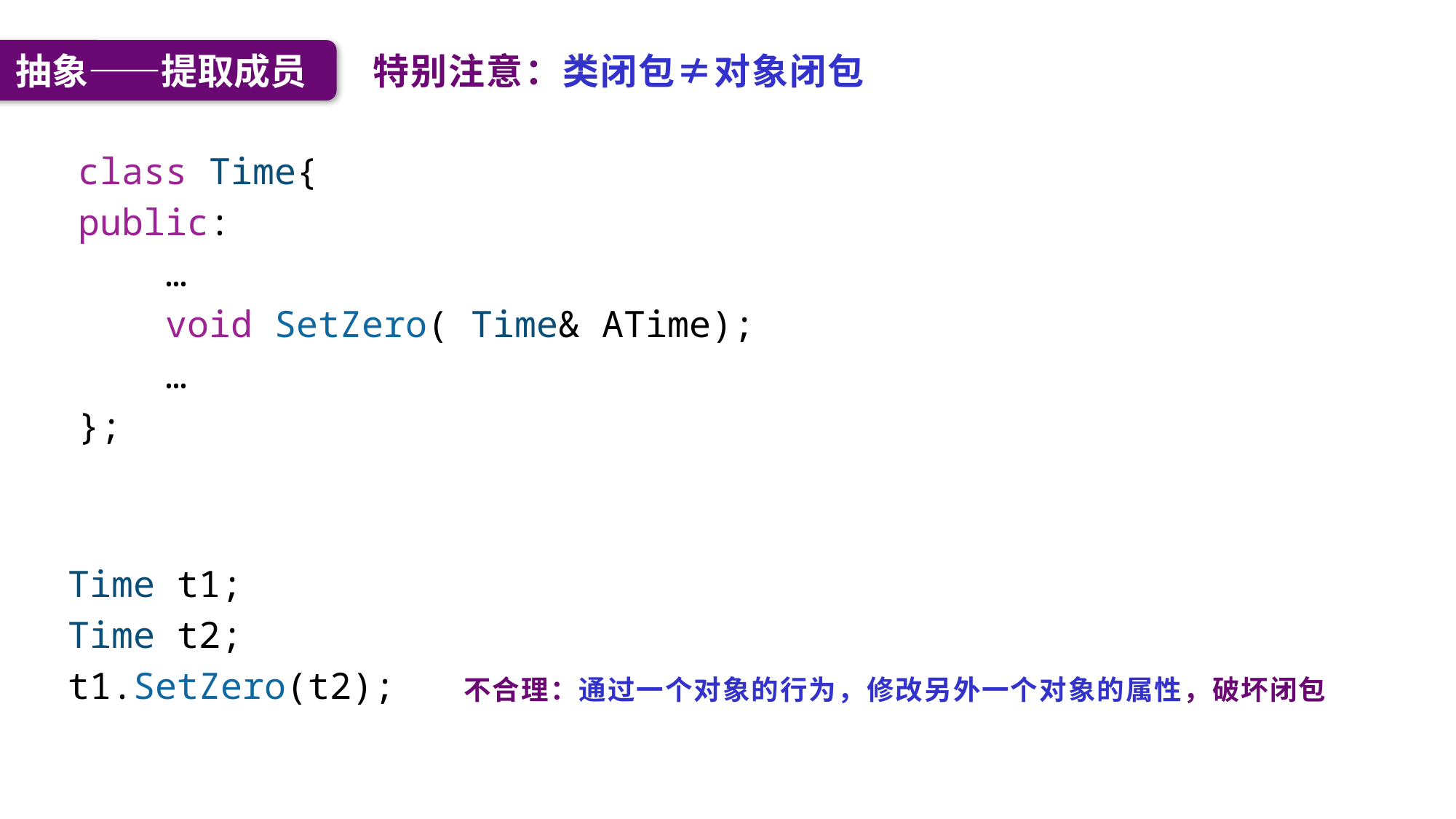

抽象——提取成员
特别注意：类闭包≠对象闭包
class Time{
public:
    …
    void SetZero( Time& ATime);
    …
};
Time t1;
Time t2;
t1.SetZero(t2);
不合理：通过一个对象的行为，修改另外一个对象的属性，破坏闭包
29